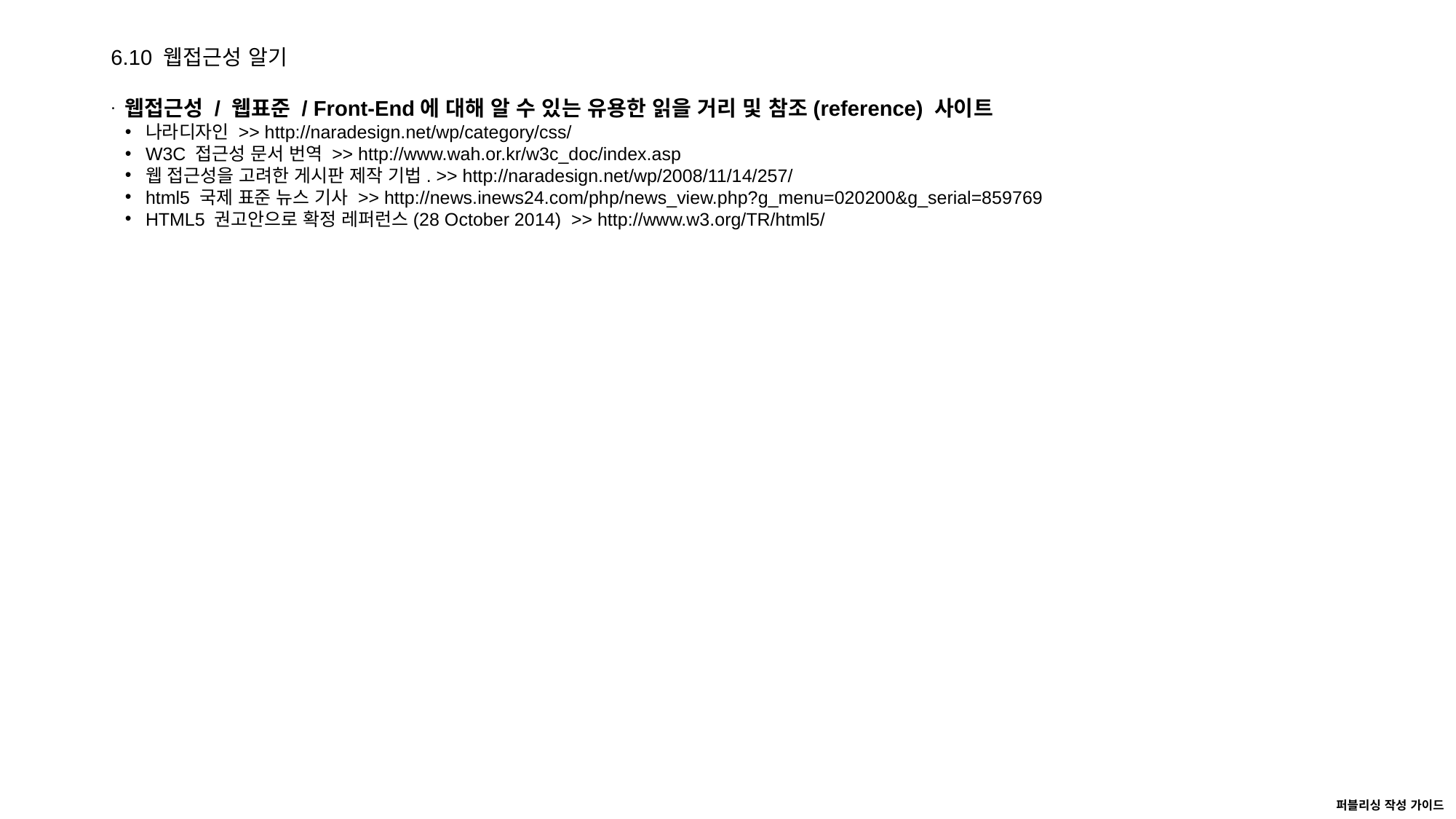

# 6.10 웹접근성 알기
웹접근성 / 웹표준 / Front-End에 대해 알 수 있는 유용한 읽을 거리 및 참조(reference) 사이트
나라디자인 >> http://naradesign.net/wp/category/css/
W3C 접근성 문서 번역 >> http://www.wah.or.kr/w3c_doc/index.asp
웹 접근성을 고려한 게시판 제작 기법. >> http://naradesign.net/wp/2008/11/14/257/
html5 국제 표준 뉴스 기사 >> http://news.inews24.com/php/news_view.php?g_menu=020200&g_serial=859769
HTML5 권고안으로 확정 레퍼런스(28 October 2014)  >> http://www.w3.org/TR/html5/